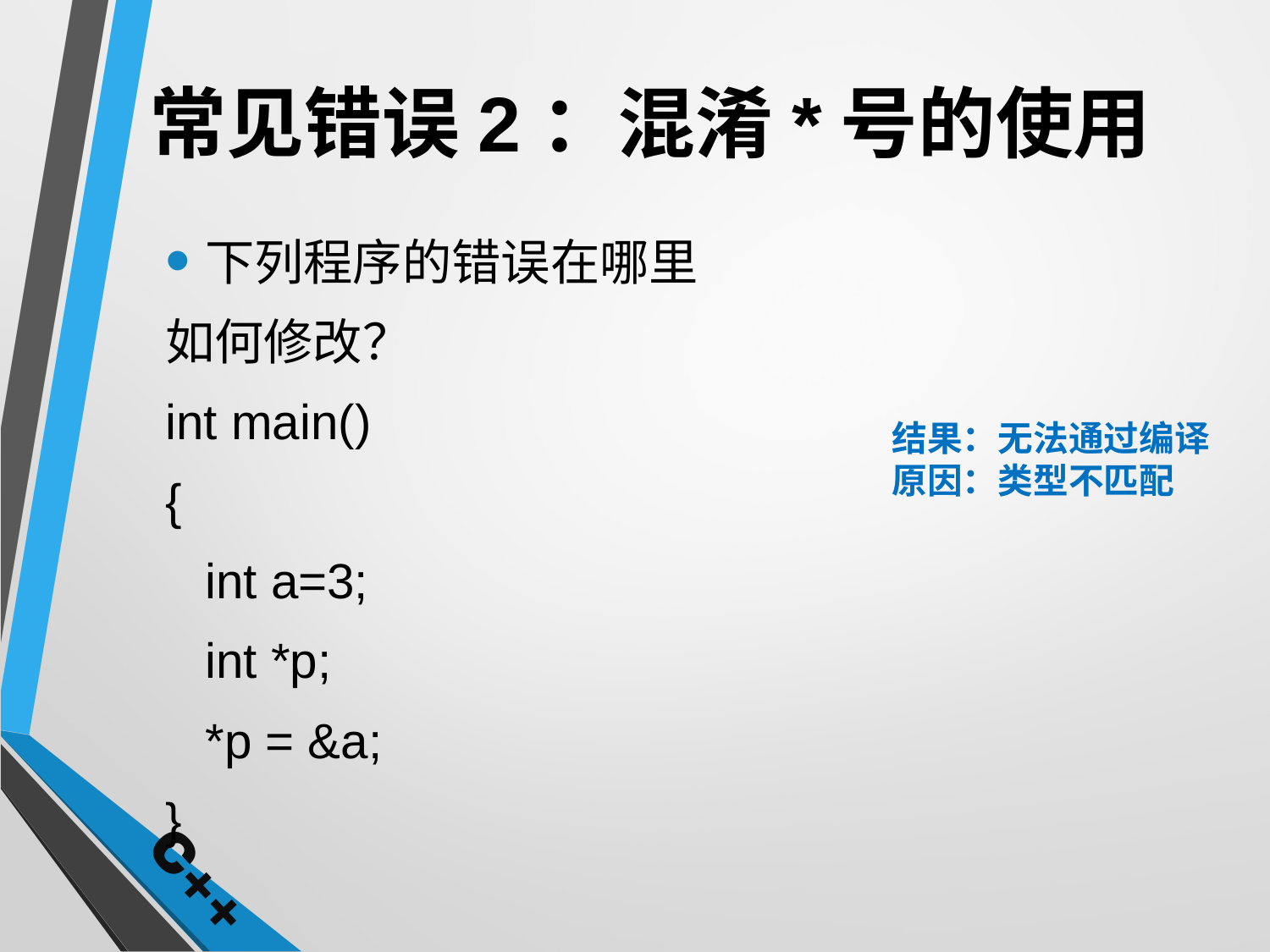

# 常见错误2：混淆*号的使用
下列程序的错误在哪里
如何修改？
int main()
{
	int a=3;
	int *p;
	*p = &a;
}
结果：无法通过编译
原因：类型不匹配